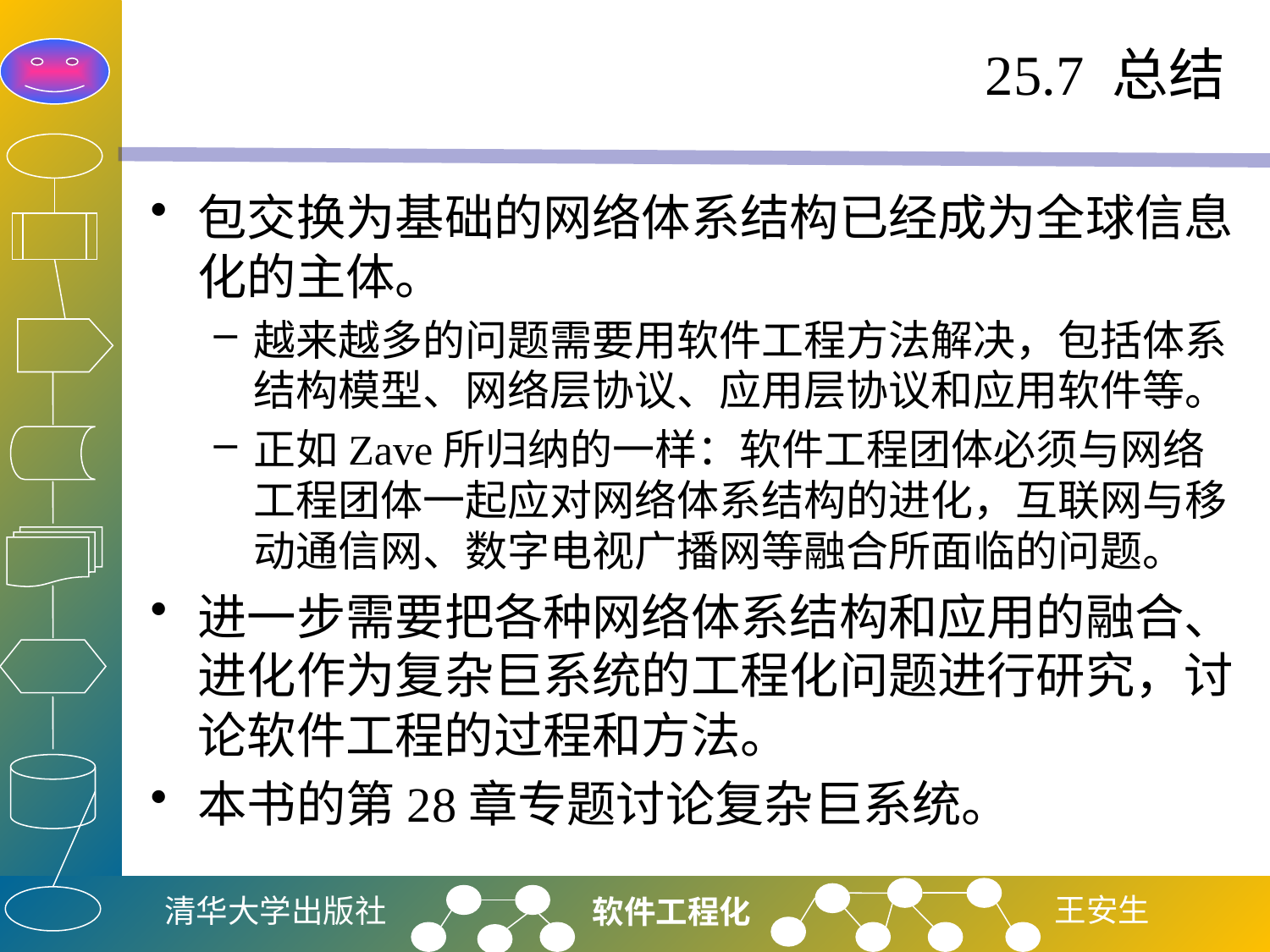

# 25.7 总结
包交换为基础的网络体系结构已经成为全球信息化的主体。
越来越多的问题需要用软件工程方法解决，包括体系结构模型、网络层协议、应用层协议和应用软件等。
正如Zave所归纳的一样：软件工程团体必须与网络工程团体一起应对网络体系结构的进化，互联网与移动通信网、数字电视广播网等融合所面临的问题。
进一步需要把各种网络体系结构和应用的融合、进化作为复杂巨系统的工程化问题进行研究，讨论软件工程的过程和方法。
本书的第28章专题讨论复杂巨系统。